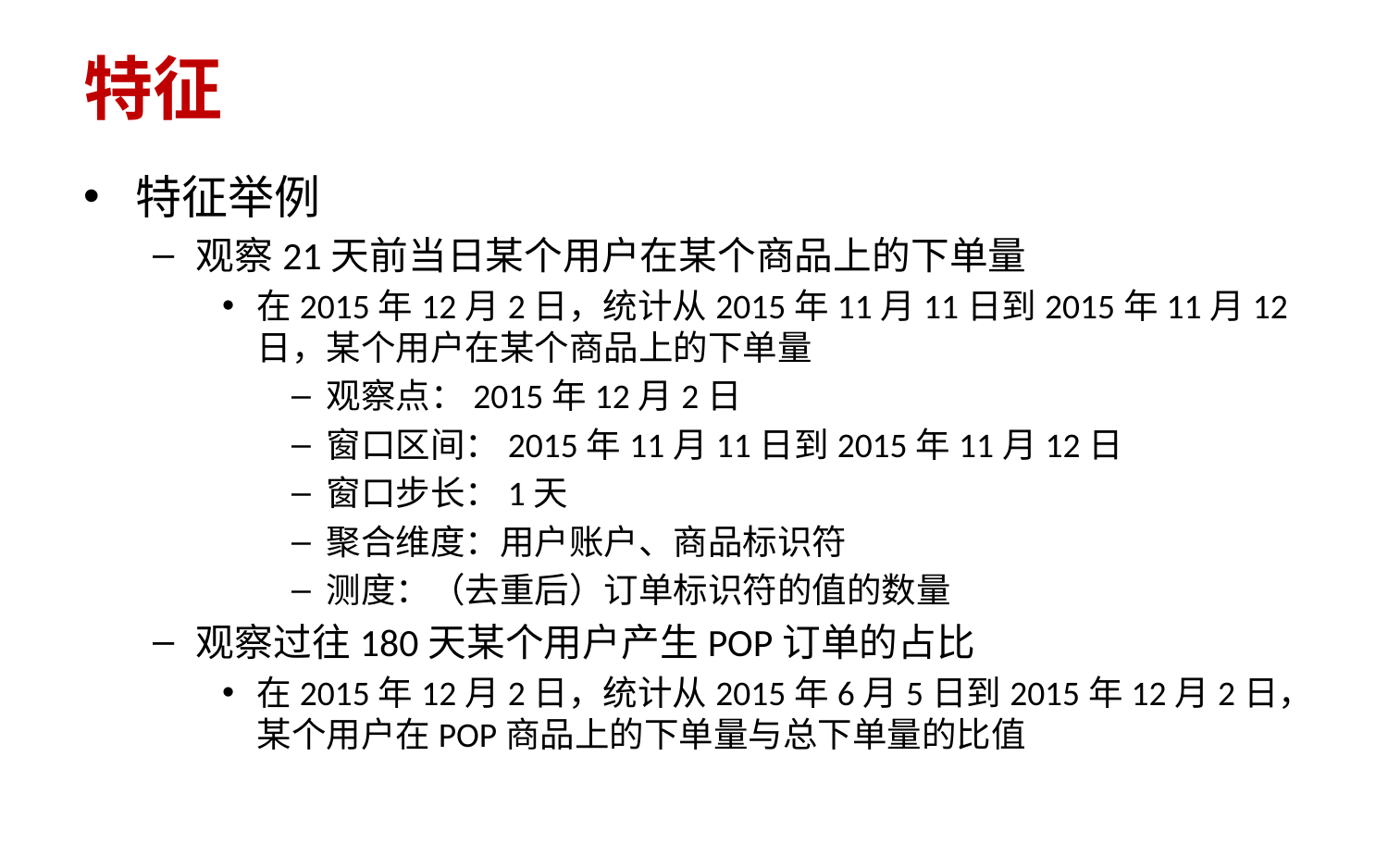

# 特征
特征举例
观察21天前当日某个用户在某个商品上的下单量
在2015年12月2日，统计从2015年11月11日到2015年11月12日，某个用户在某个商品上的下单量
观察点：2015年12月2日
窗口区间：2015年11月11日到2015年11月12日
窗口步长：1天
聚合维度：用户账户、商品标识符
测度：（去重后）订单标识符的值的数量
观察过往180天某个用户产生POP订单的占比
在2015年12月2日，统计从2015年6月5日到2015年12月2日，某个用户在POP商品上的下单量与总下单量的比值